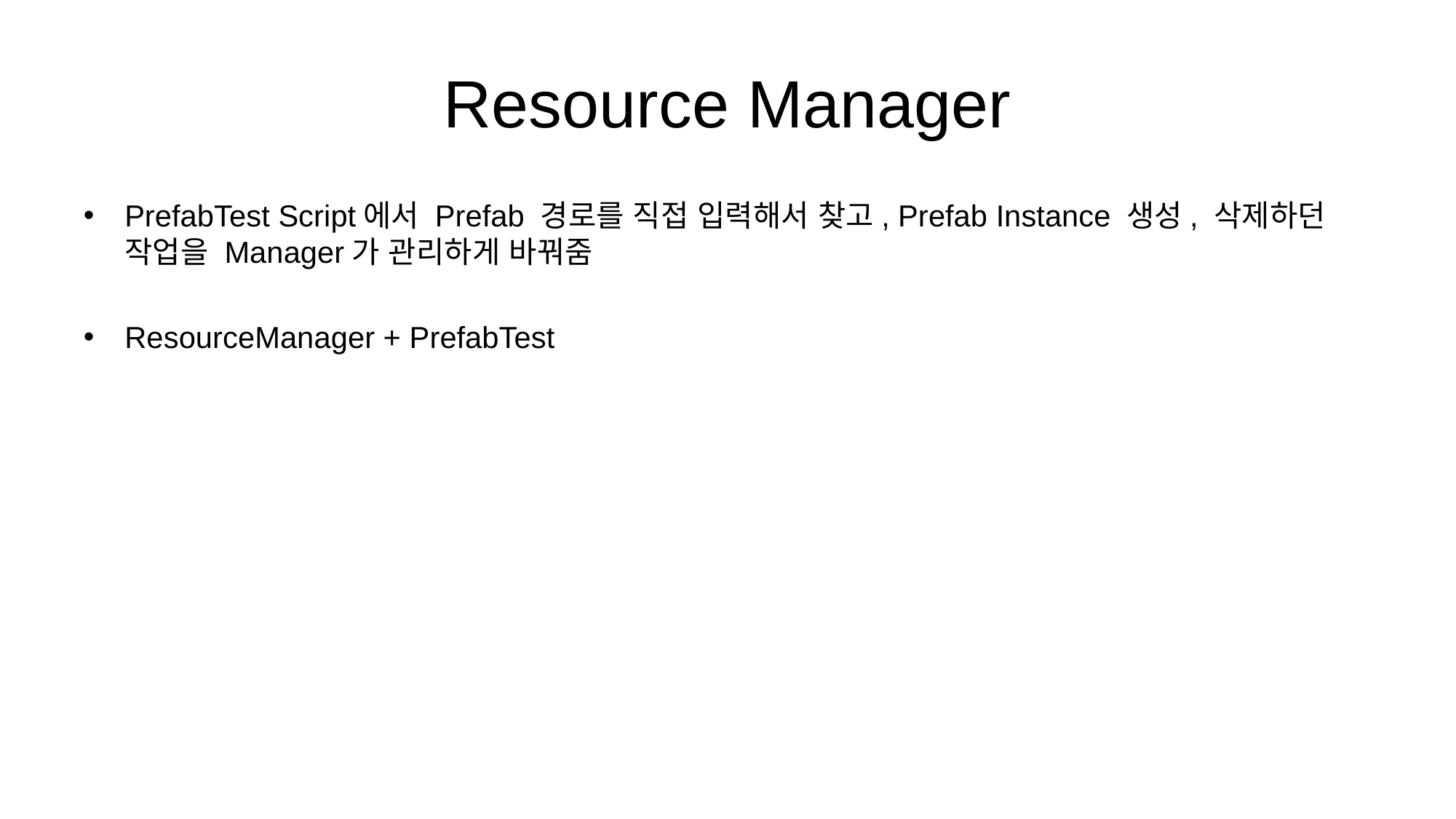

# Resource Manager
PrefabTest Script에서 Prefab 경로를 직접 입력해서 찾고, Prefab Instance 생성, 삭제하던 작업을 Manager가 관리하게 바꿔줌

ResourceManager + PrefabTest